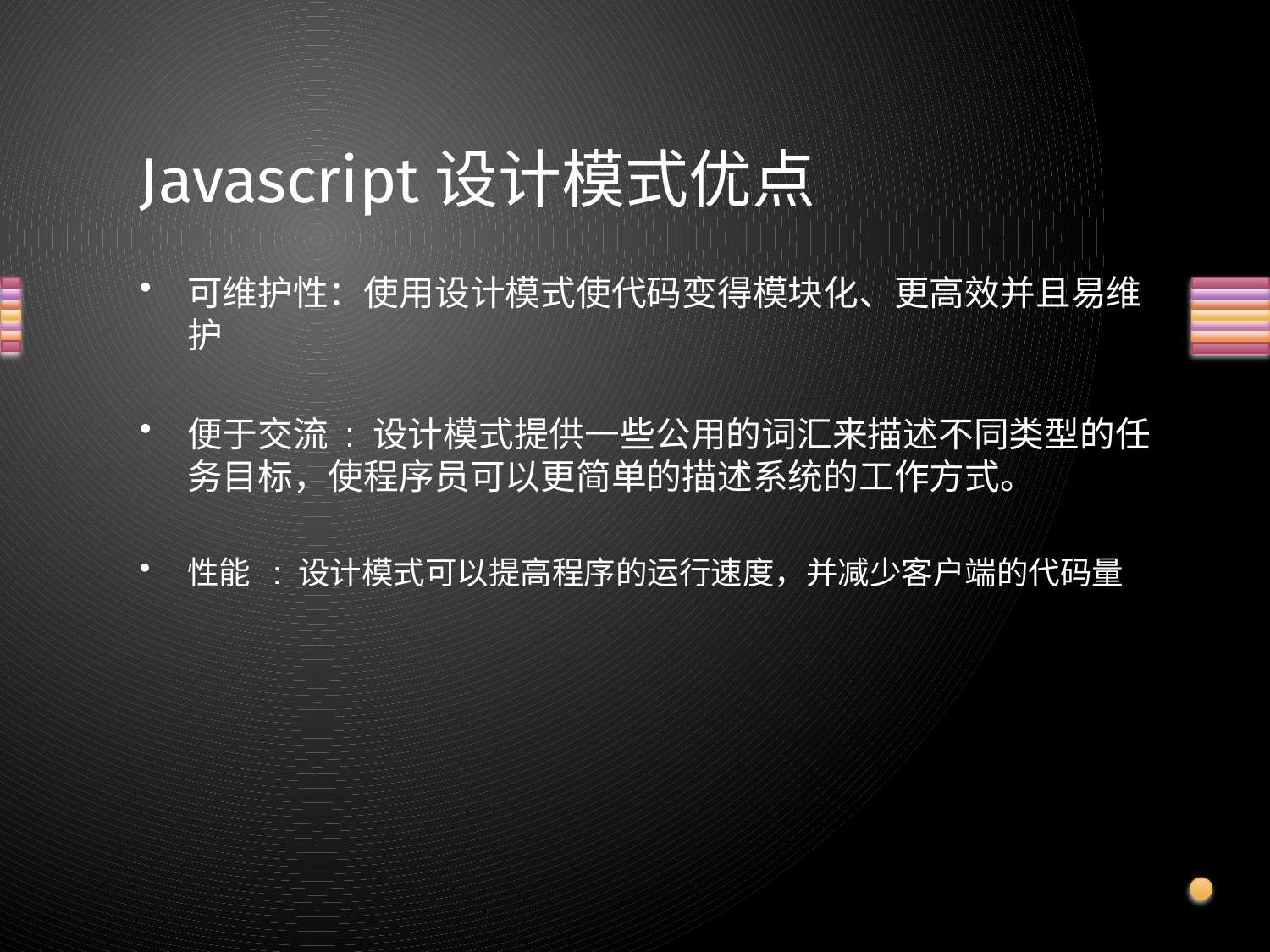

# Javascript设计模式优点

可维护性：使用设计模式使代码变得模块化、更高效并且易维护

便于交流 : 设计模式提供一些公用的词汇来描述不同类型的任务目标，使程序员可以更简单的描述系统的工作方式。

性能  : 设计模式可以提高程序的运行速度，并减少客户端的代码量